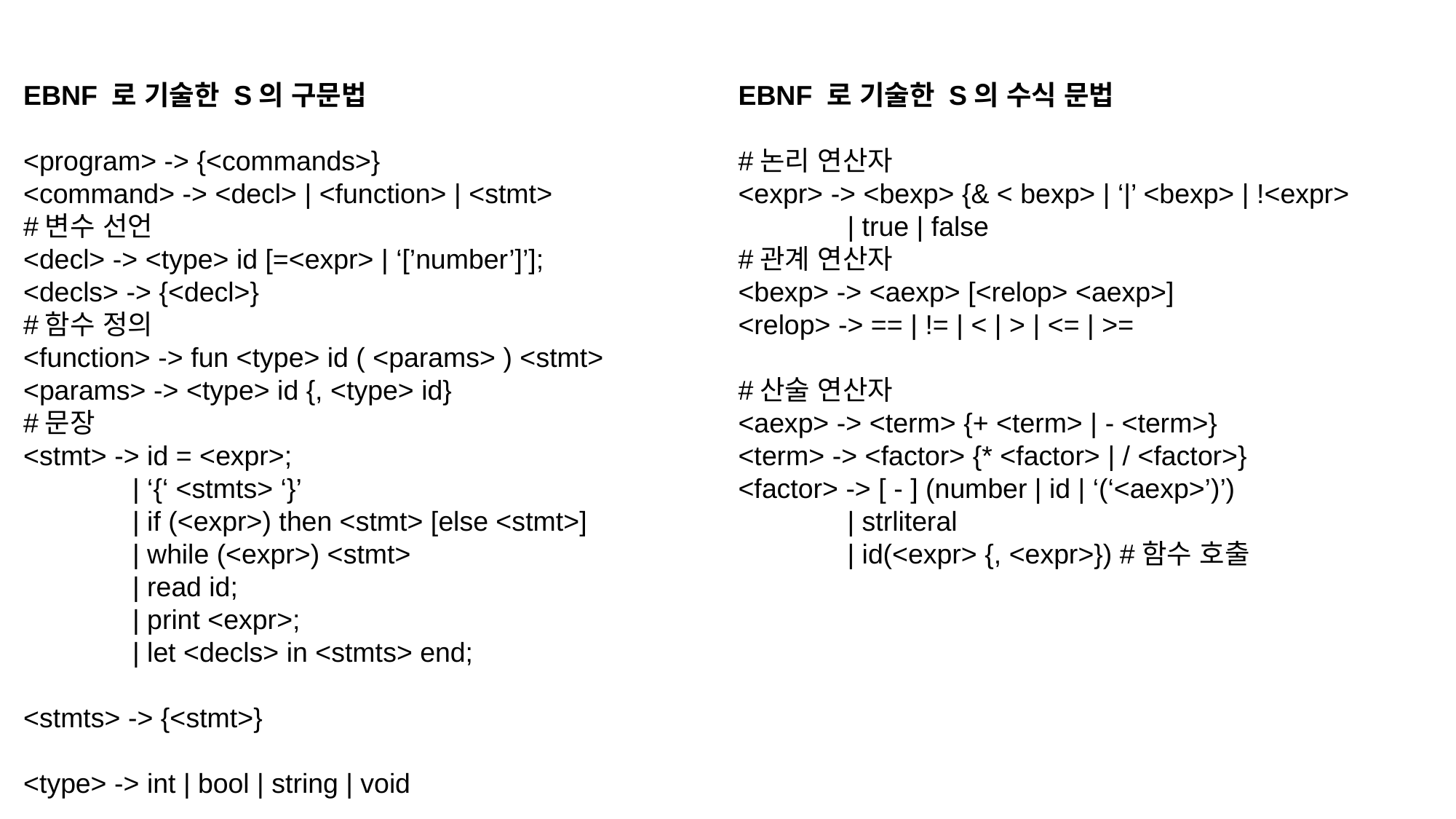

EBNF 로 기술한 S의 구문법

<program> -> {<commands>}
<command> -> <decl> | <function> | <stmt>
#변수 선언
<decl> -> <type> id [=<expr> | ‘[’number’]’];
<decls> -> {<decl>}
#함수 정의
<function> -> fun <type> id ( <params> ) <stmt>
<params> -> <type> id {, <type> id}
#문장
<stmt> -> id = <expr>;
	| ‘{‘ <stmts> ‘}’
	| if (<expr>) then <stmt> [else <stmt>]
	| while (<expr>) <stmt>
	| read id;
	| print <expr>;
	| let <decls> in <stmts> end;

<stmts> -> {<stmt>}

<type> -> int | bool | string | void

EBNF 로 기술한 S의 수식 문법

#논리 연산자
<expr> -> <bexp> {& < bexp> | ‘|’ <bexp> | !<expr>
	| true | false
#관계 연산자
<bexp> -> <aexp> [<relop> <aexp>]
<relop> -> == | != | < | > | <= | >=

#산술 연산자
<aexp> -> <term> {+ <term> | - <term>}
<term> -> <factor> {* <factor> | / <factor>}
<factor> -> [ - ] (number | id | ‘(‘<aexp>’)’)
	| strliteral
	| id(<expr> {, <expr>}) #함수 호출